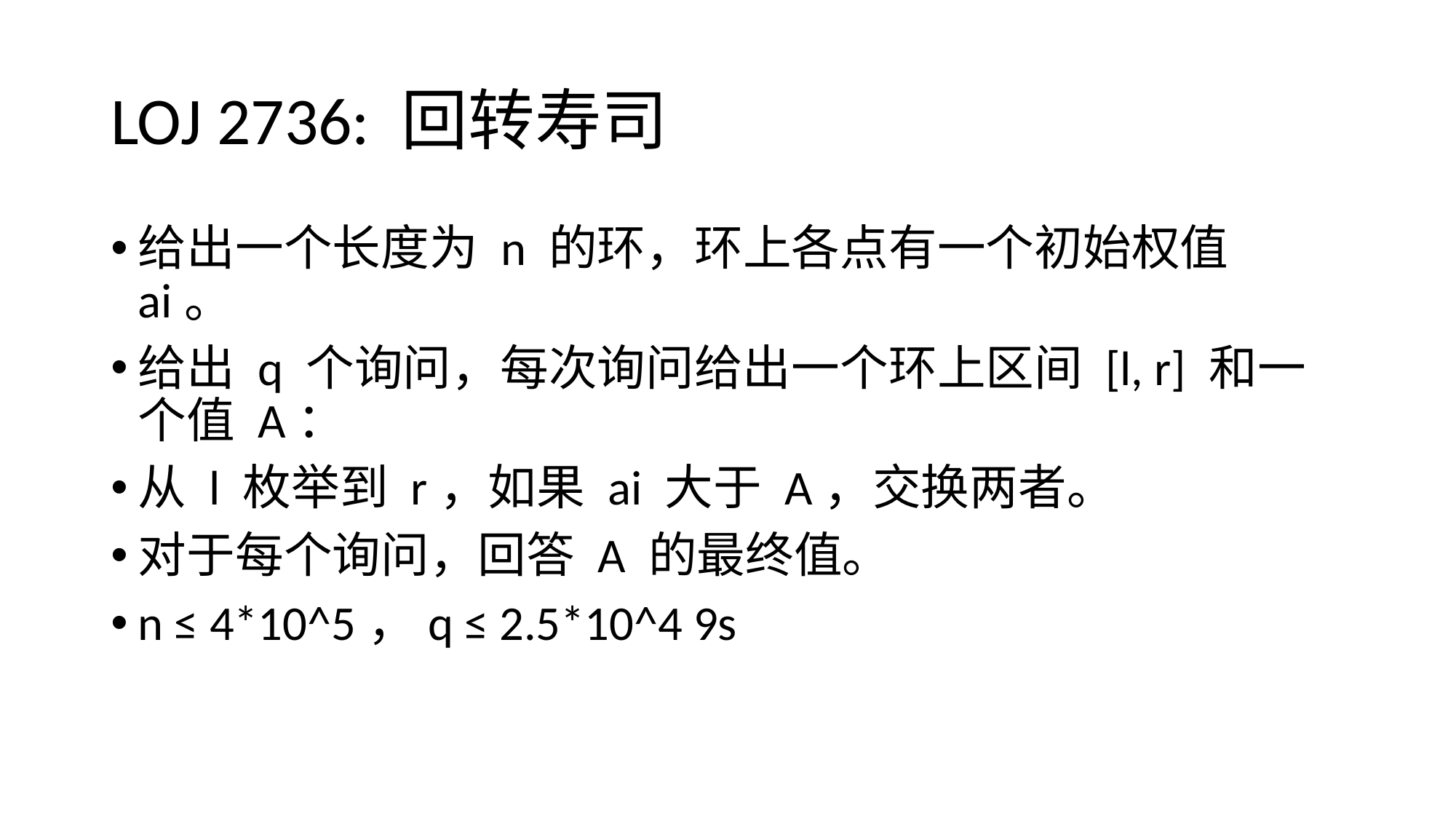

# LOJ 2736: 回转寿司
给出一个长度为 n 的环，环上各点有一个初始权值 ai。
给出 q 个询问，每次询问给出一个环上区间 [l, r] 和一个值 A：
从 l 枚举到 r，如果 ai 大于 A，交换两者。
对于每个询问，回答 A 的最终值。
n ≤ 4*10^5，q ≤ 2.5*10^4 9s